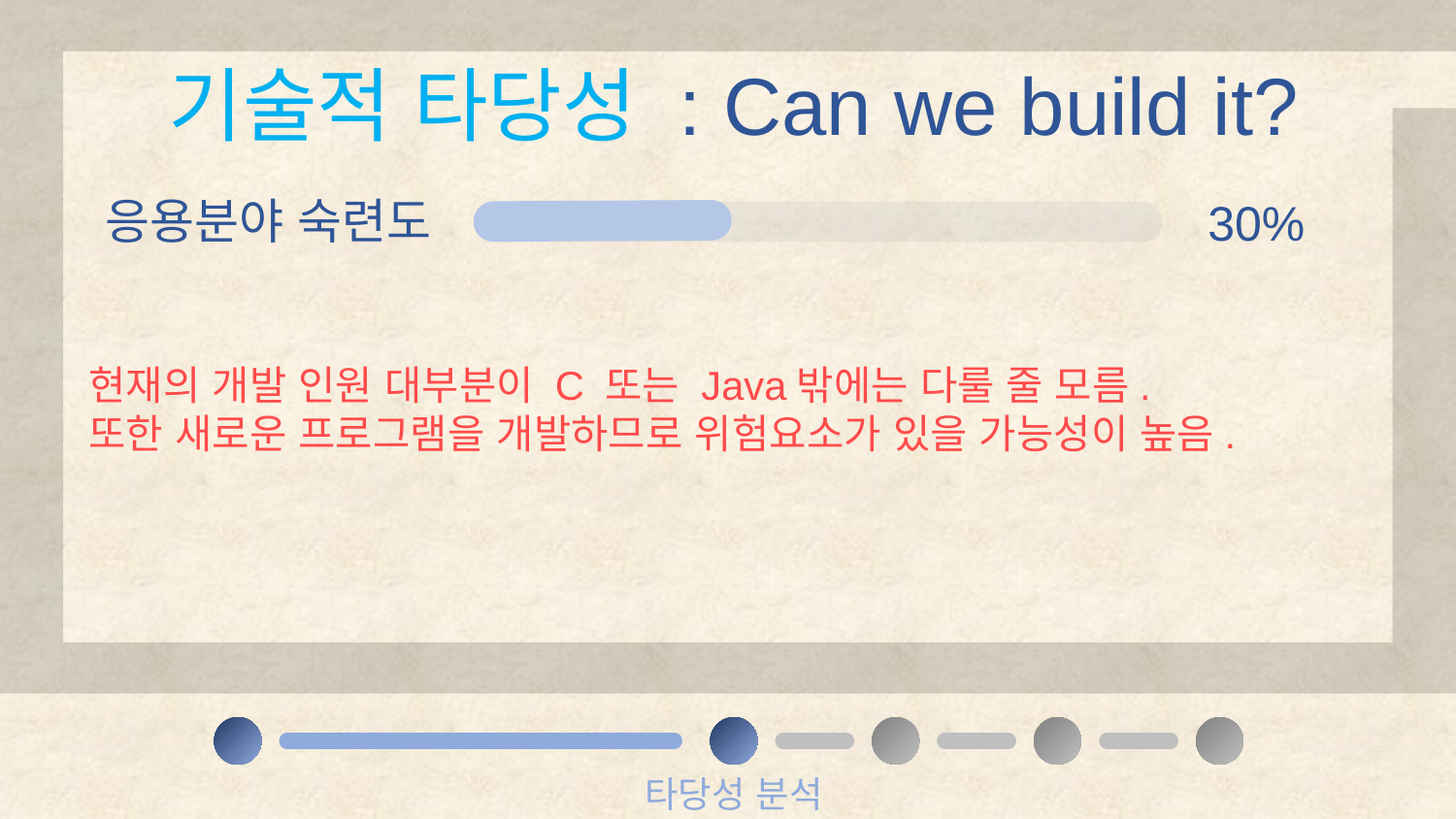

기술적 타당성 : Can we build it?
응용분야 숙련도
30%
현재의 개발 인원 대부분이 C 또는 Java밖에는 다룰 줄 모름.
또한 새로운 프로그램을 개발하므로 위험요소가 있을 가능성이 높음.

타당성 분석